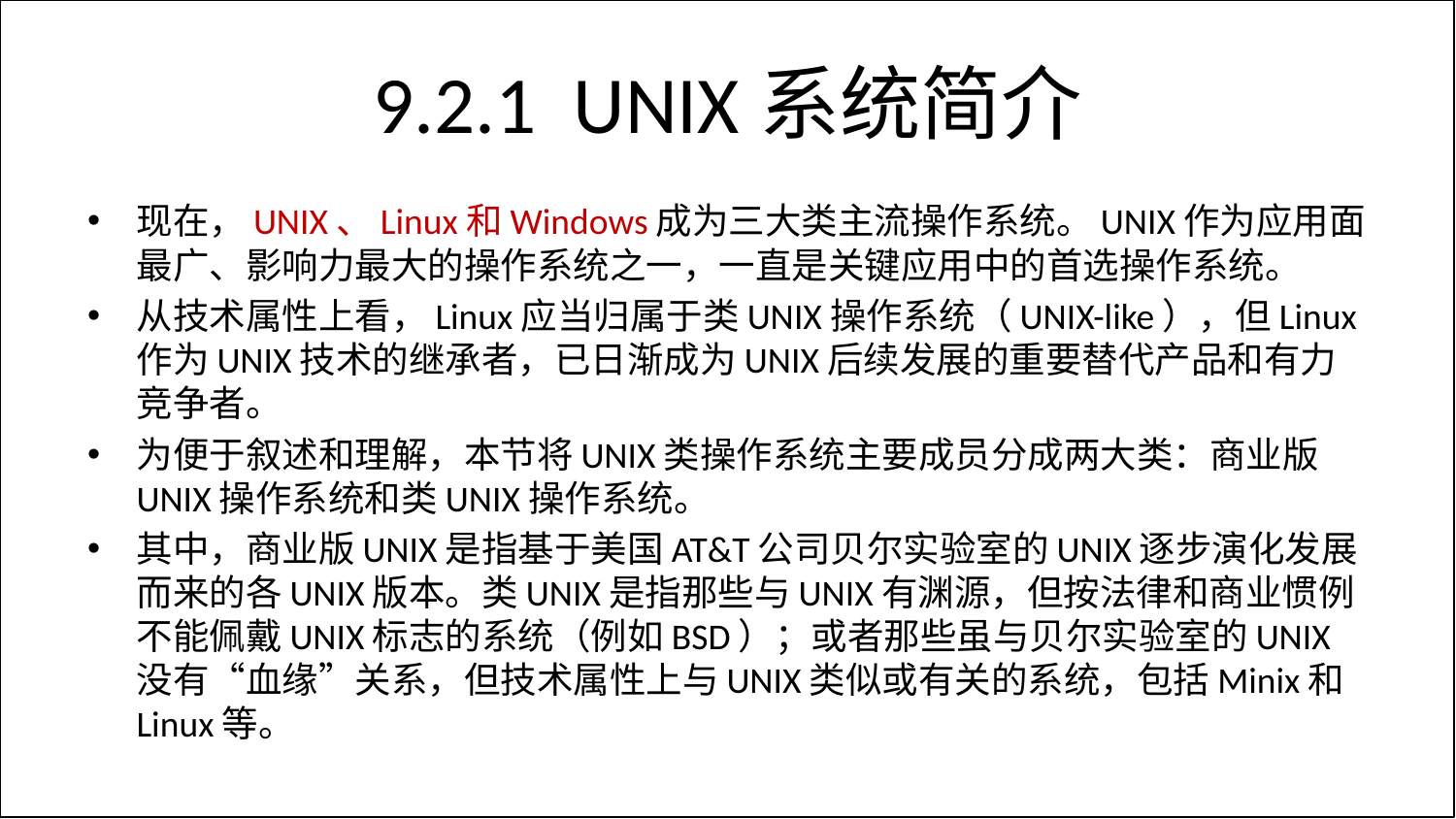

# 9.2.1  UNIX系统简介
现在，UNIX、Linux和Windows成为三大类主流操作系统。UNIX作为应用面最广、影响力最大的操作系统之一，一直是关键应用中的首选操作系统。
从技术属性上看，Linux应当归属于类UNIX操作系统（UNIX-like），但Linux作为UNIX技术的继承者，已日渐成为UNIX后续发展的重要替代产品和有力竞争者。
为便于叙述和理解，本节将UNIX类操作系统主要成员分成两大类：商业版UNIX操作系统和类UNIX操作系统。
其中，商业版UNIX是指基于美国AT&T公司贝尔实验室的UNIX逐步演化发展而来的各UNIX版本。类UNIX是指那些与UNIX有渊源，但按法律和商业惯例不能佩戴UNIX标志的系统（例如BSD）；或者那些虽与贝尔实验室的UNIX没有“血缘”关系，但技术属性上与UNIX类似或有关的系统，包括Minix和Linux等。